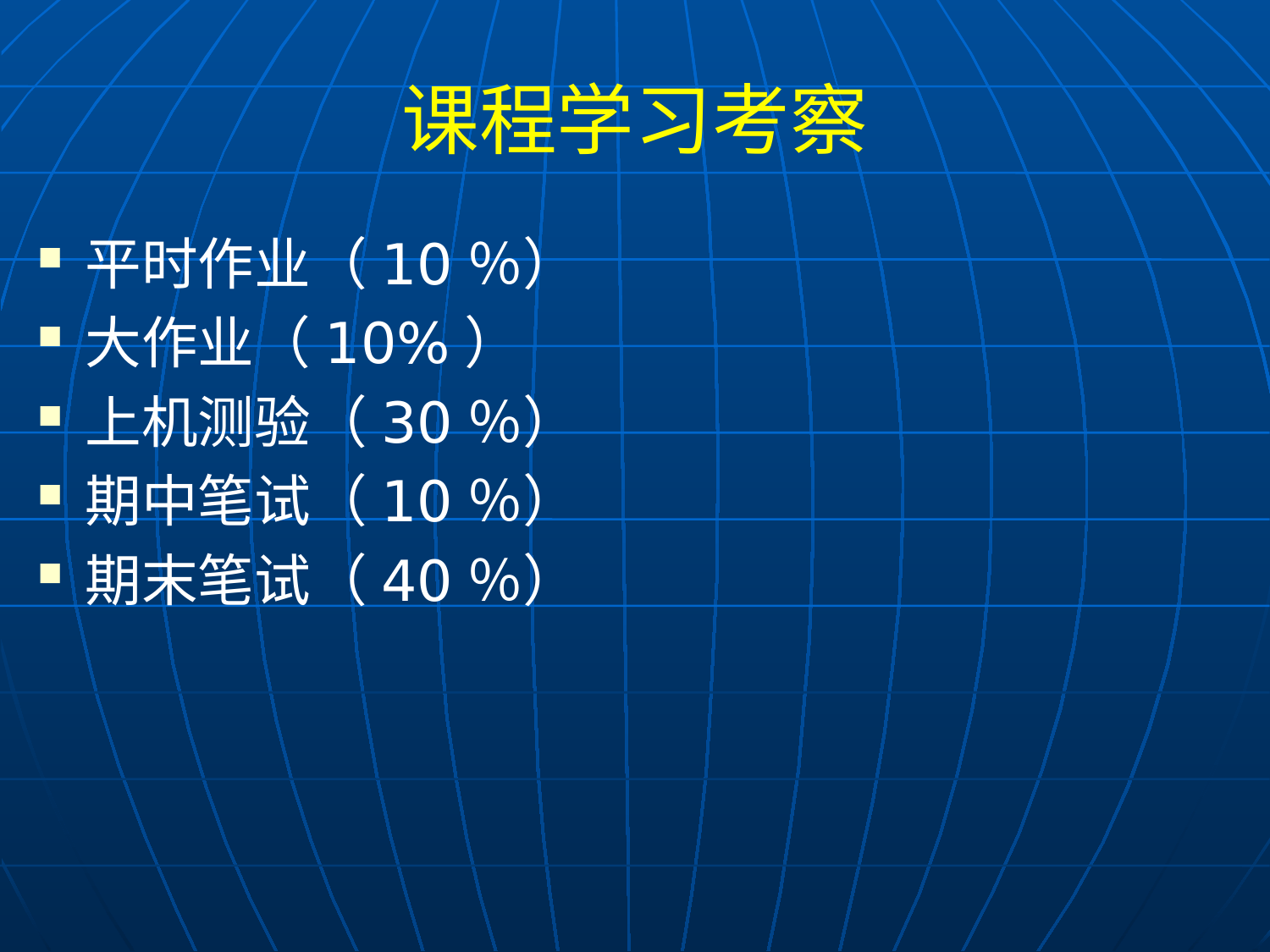

# 课程学习考察
平时作业（10％）
大作业（10%）
上机测验（30％）
期中笔试（10％）
期末笔试（40％）